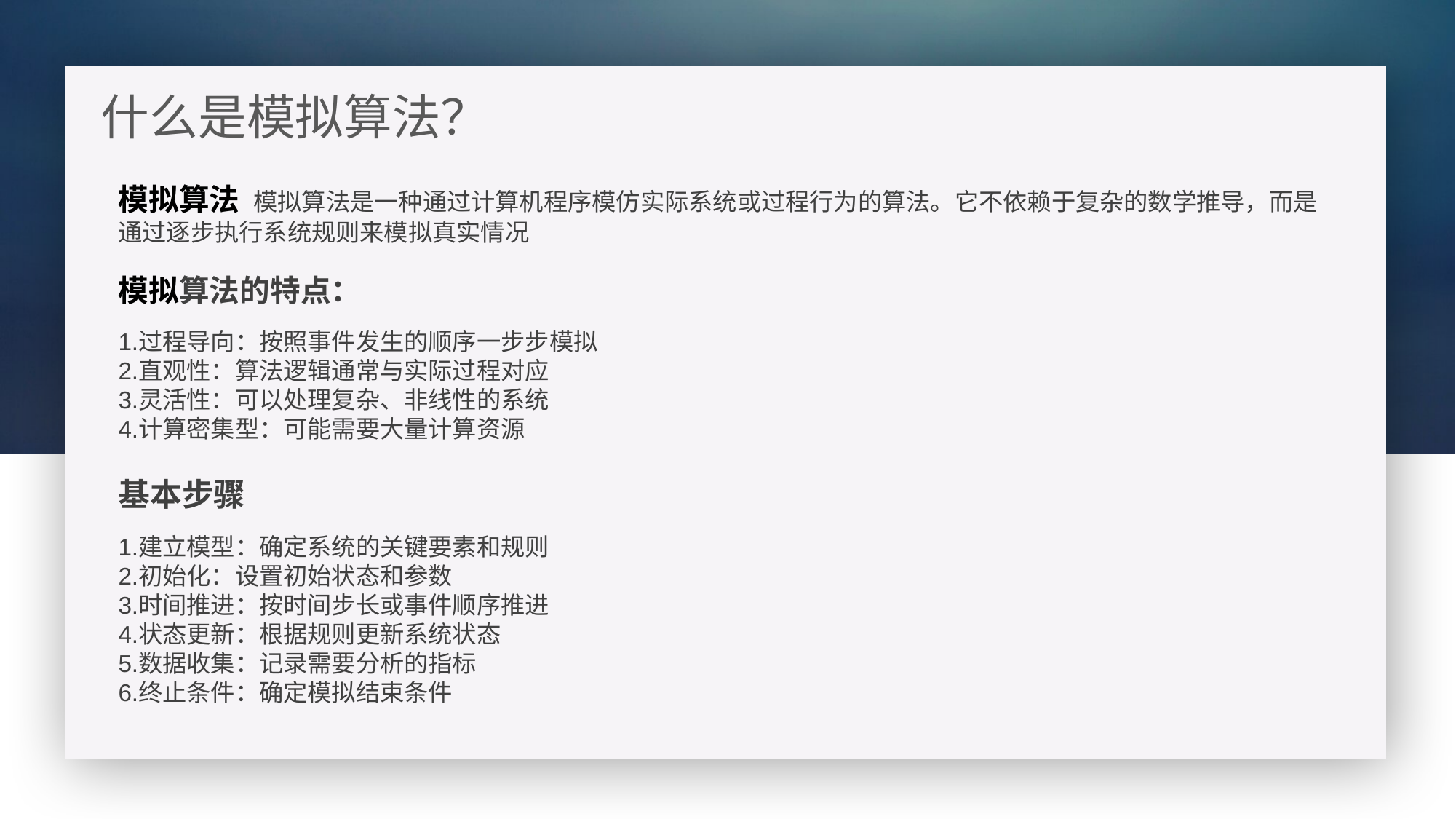

什么是模拟算法？
模拟算法  模拟算法是一种通过计算机程序模仿实际系统或过程行为的算法。它不依赖于复杂的数学推导，而是通过逐步执行系统规则来模拟真实情况
模拟算法的特点：
过程导向：按照事件发生的顺序一步步模拟
直观性：算法逻辑通常与实际过程对应
灵活性：可以处理复杂、非线性的系统
计算密集型：可能需要大量计算资源
基本步骤
建立模型：确定系统的关键要素和规则
初始化：设置初始状态和参数
时间推进：按时间步长或事件顺序推进
状态更新：根据规则更新系统状态
数据收集：记录需要分析的指标
终止条件：确定模拟结束条件